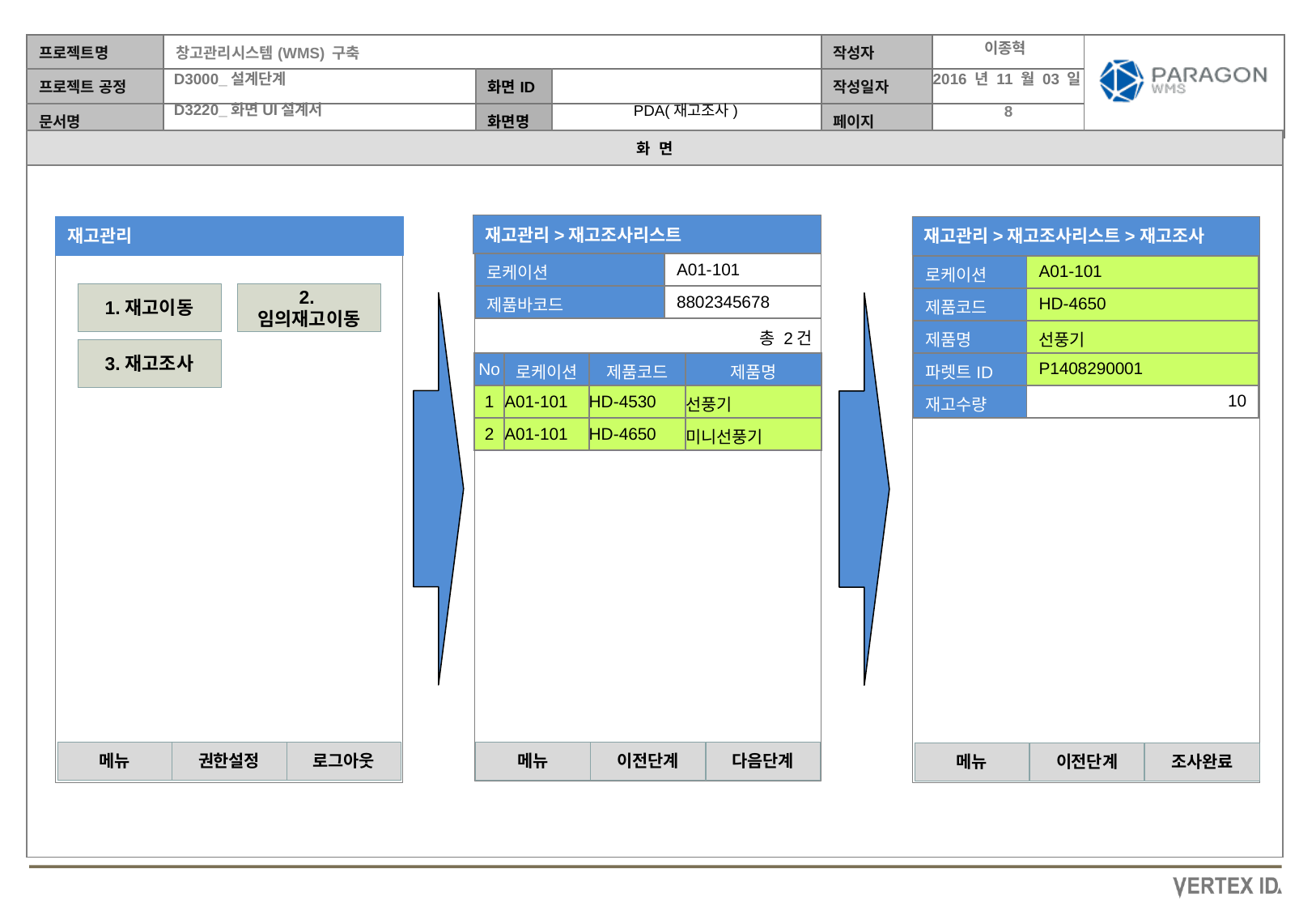

이종혁
2016 년 11 월 03 일
PDA(재고조사)
재고관리>재고조사리스트

재고관리>재고조사리스트>재고조사

재고관리

| 로케이션 | A01-101 |
| --- | --- |
| 제품바코드 | 8802345678 |
| 로케이션 | A01-101 |
| --- | --- |
| 제품코드 | HD-4650 |
| 제품명 | 선풍기 |
| 파렛트ID | P1408290001 |
| 재고수량 | 10 |
1.재고이동
2.임의재고이동

총 2건
3.재고조사
| No | 로케이션 | 제품코드 | 제품명 |
| --- | --- | --- | --- |
| 1 | A01-101 | HD-4530 | 선풍기 |
| 2 | A01-101 | HD-4650 | 미니선풍기 |
메뉴
권한설정
로그아웃
메뉴
이전단계
다음단계
메뉴
이전단계
조사완료